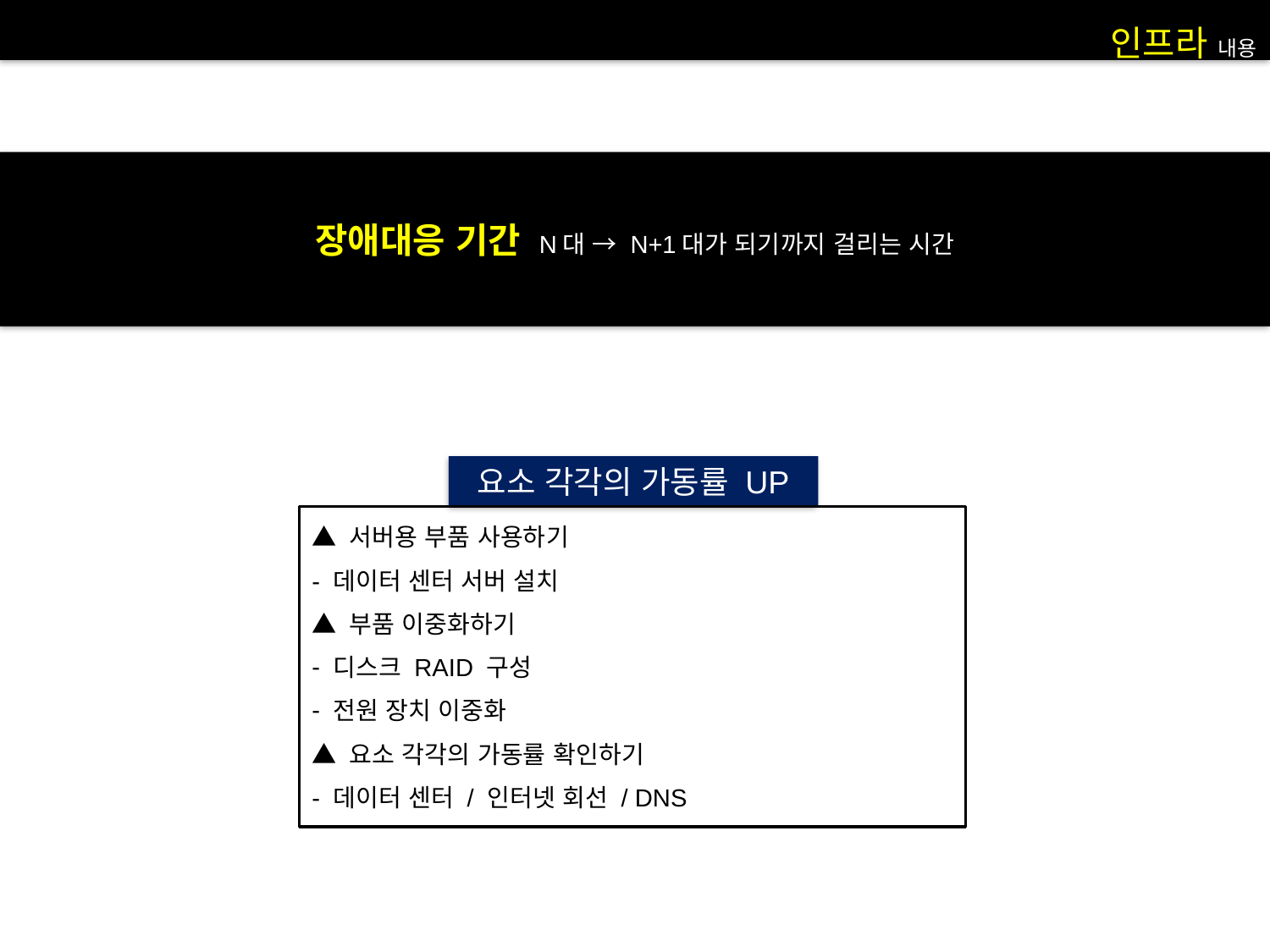

인프라 내용
장애대응 기간 N대 → N+1대가 되기까지 걸리는 시간
요소 각각의 가동률 UP
▲ 서버용 부품 사용하기
- 데이터 센터 서버 설치
▲ 부품 이중화하기
 디스크 RAID 구성
 전원 장치 이중화
▲ 요소 각각의 가동률 확인하기
- 데이터 센터 / 인터넷 회선 / DNS